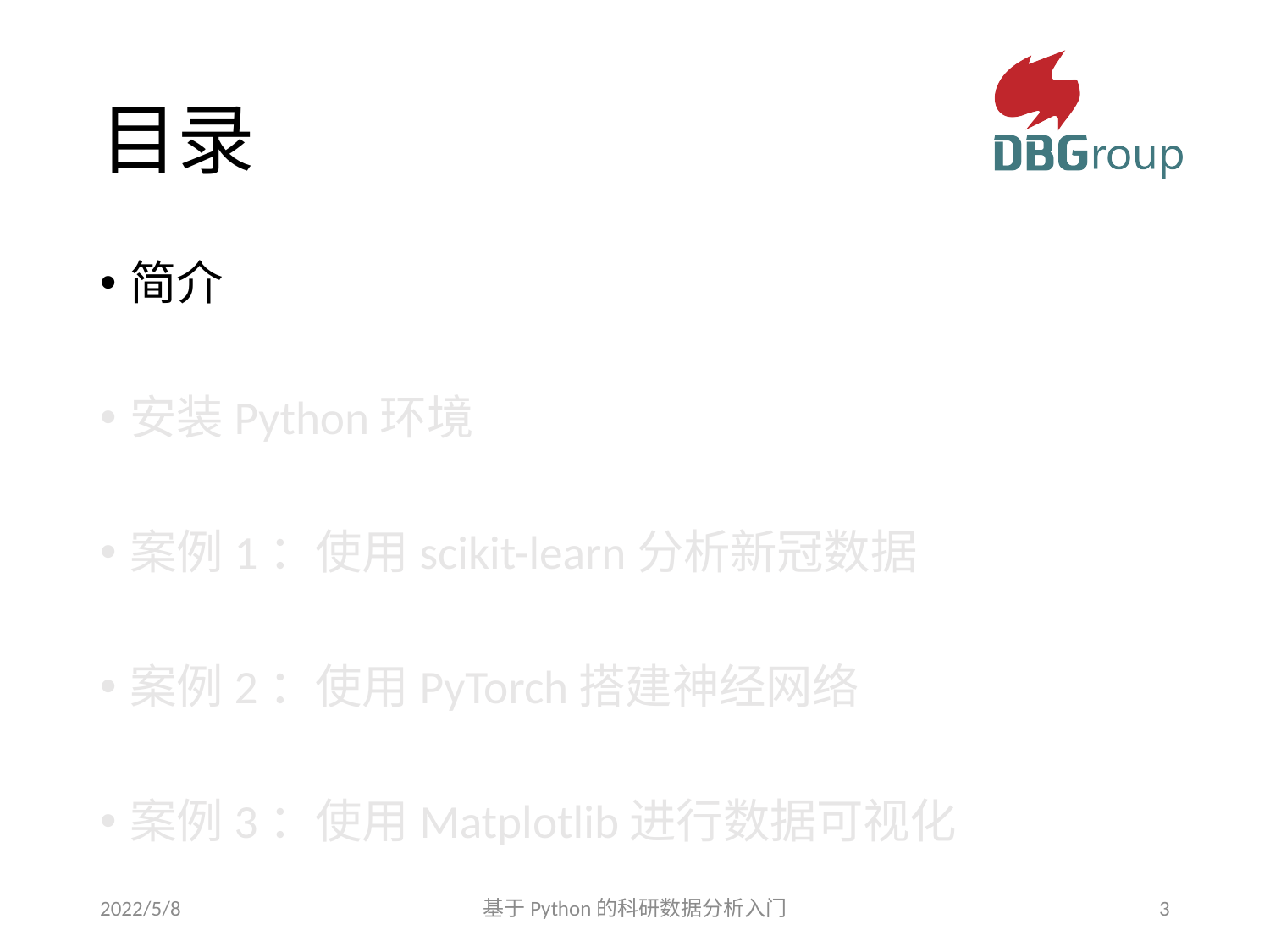

# 目录
简介

安装Python环境

案例1：使用scikit-learn分析新冠数据

案例2：使用PyTorch搭建神经网络

案例3：使用Matplotlib进行数据可视化

2022/5/8
基于Python的科研数据分析入门
3